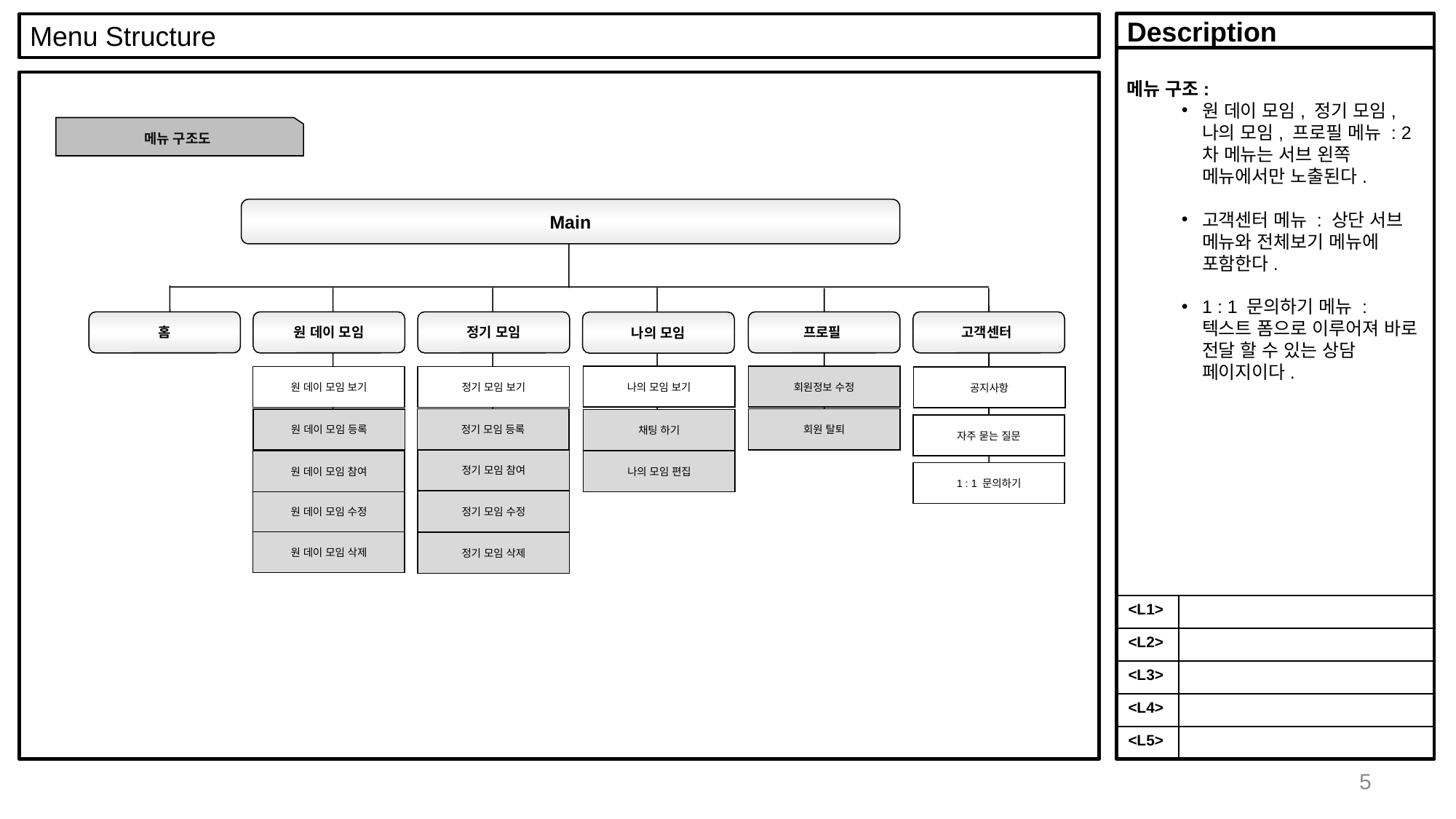

Description
Menu Structure

메뉴 구조:
원 데이 모임, 정기 모임, 나의 모임, 프로필 메뉴 : 2차 메뉴는 서브 왼쪽 메뉴에서만 노출된다.

고객센터 메뉴 : 상단 서브 메뉴와 전체보기 메뉴에 포함한다.

1 : 1 문의하기 메뉴 : 텍스트 폼으로 이루어져 바로 전달 할 수 있는 상담 페이지이다.

메뉴 구조도
Main

홈
원 데이 모임
정기 모임
프로필
고객센터
나의 모임
나의 모임 보기
회원정보 수정
원 데이 모임 보기
정기 모임 보기
공지사항
정기 모임 등록
회원 탈퇴
원 데이 모임 등록
채팅 하기
자주 묻는 질문
정기 모임 참여
원 데이 모임 참여
나의 모임 편집
1 : 1 문의하기
정기 모임 수정
원 데이 모임 수정
원 데이 모임 삭제
정기 모임 삭제
| <L1> |  |
| --- | --- |
| <L2> |  |
| <L3> |  |
| <L4> |  |
| <L5> |  |
5